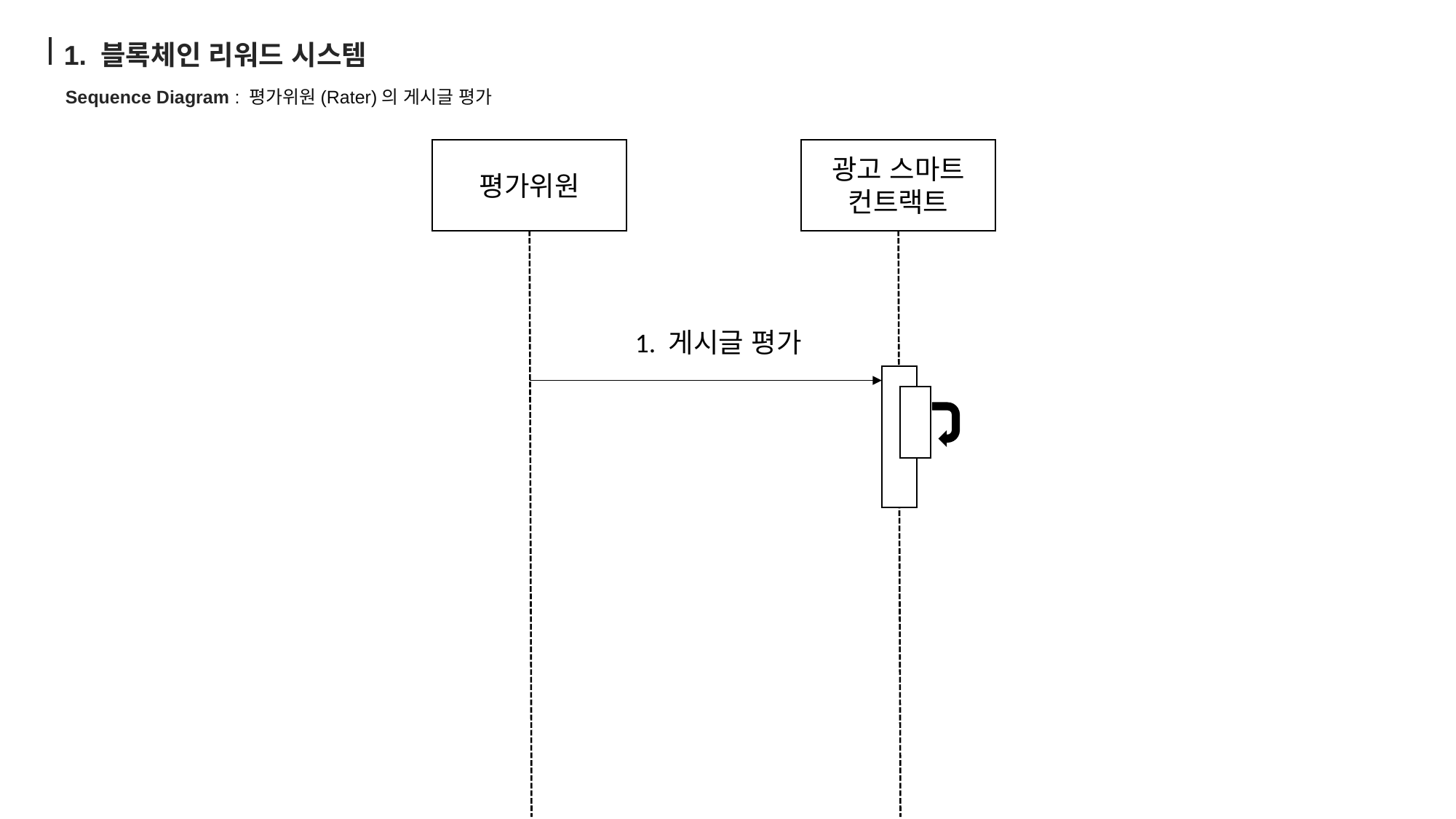

1. 블록체인 리워드 시스템
Sequence Diagram : 평가위원(Rater)의 게시글 평가
평가위원
광고 스마트 컨트랙트
1. 게시글 평가